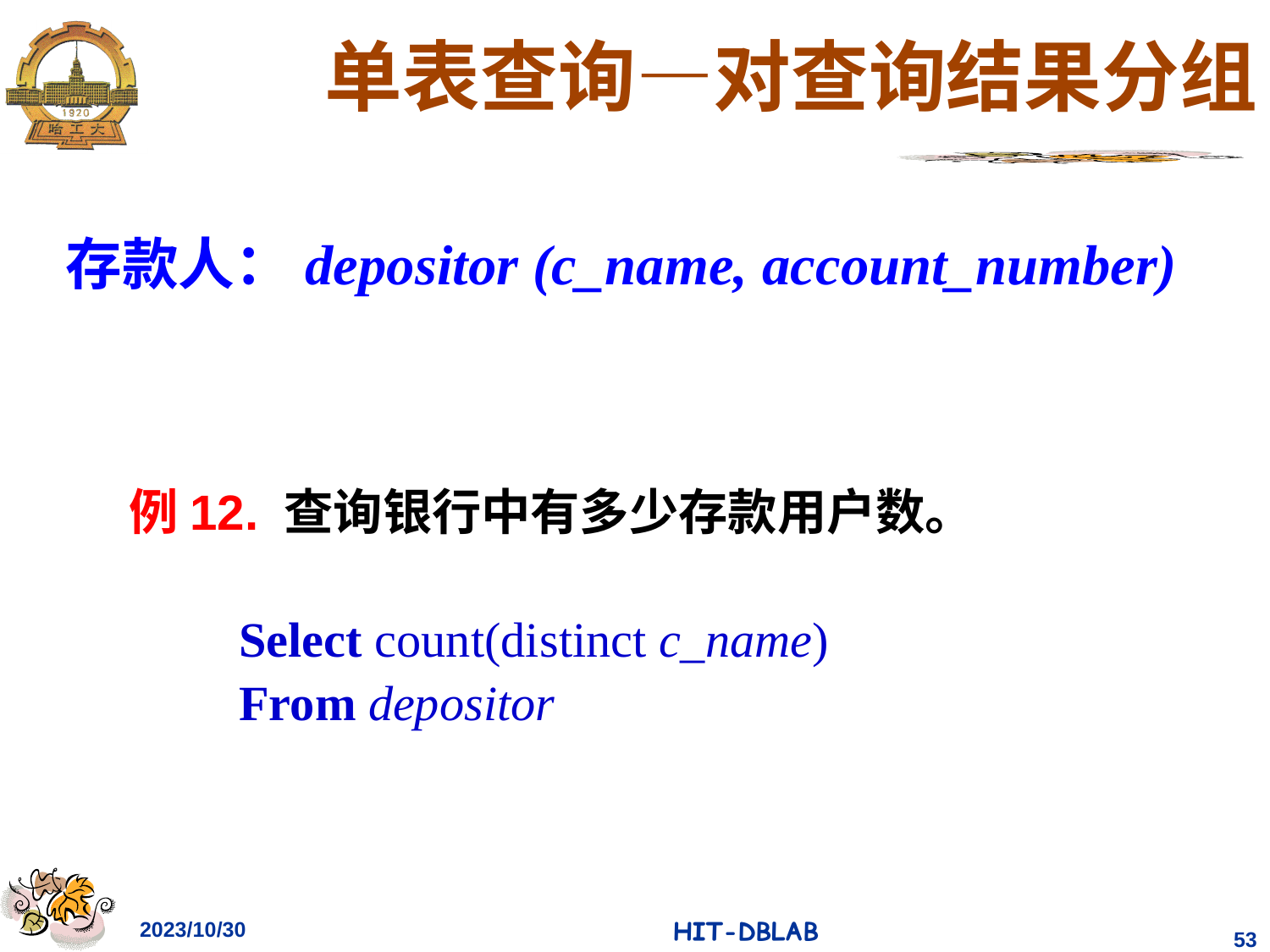

# 单表查询—对查询结果分组
存款人：depositor (c_name, account_number)

例12. 查询银行中有多少存款用户数。

         Select count(distinct c_name)
         From depositor
2023/10/30
HIT-DBLAB
53